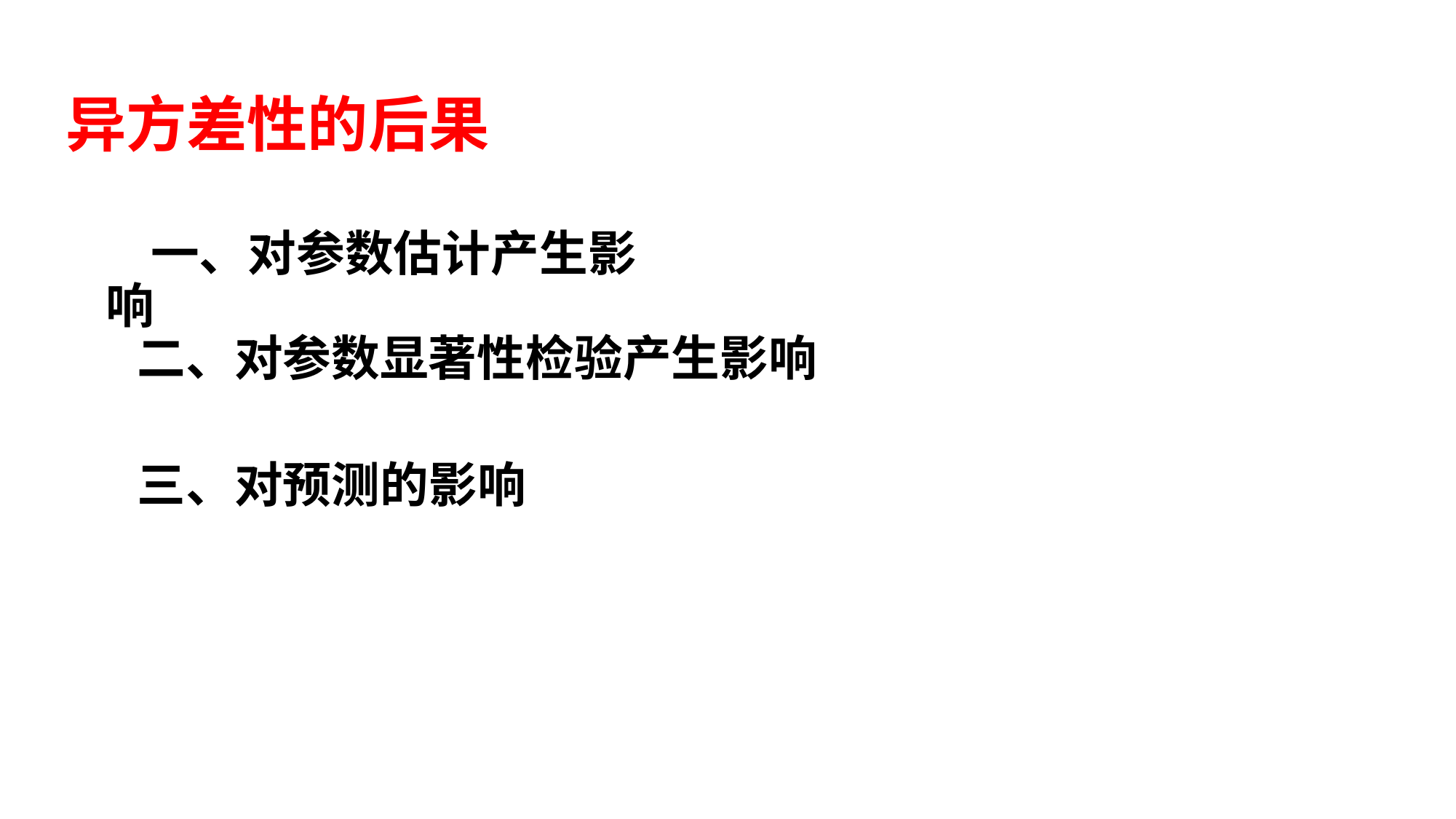

# 异方差性的后果
   一、对参数估计产生影响
二、对参数显著性检验产生影响
三、对预测的影响